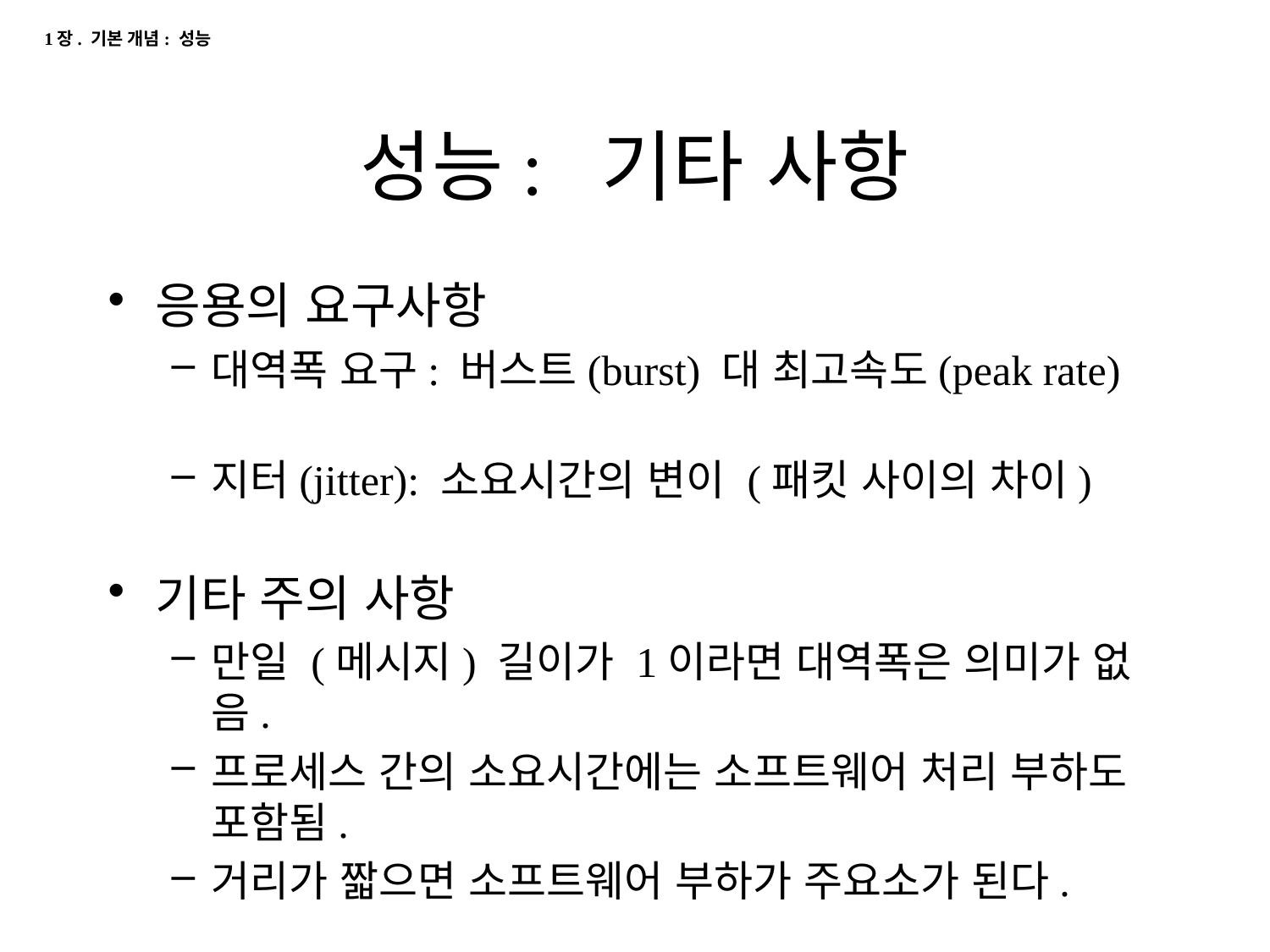

1장. 기본 개념: 성능
# 성능:  기타 사항
응용의 요구사항
대역폭 요구: 버스트(burst) 대 최고속도(peak rate)
지터(jitter): 소요시간의 변이 (패킷 사이의 차이)
기타 주의 사항
만일 (메시지) 길이가 1이라면 대역폭은 의미가 없음.
프로세스 간의 소요시간에는 소프트웨어 처리 부하도 포함됨.
거리가 짧으면 소프트웨어 부하가 주요소가 된다.